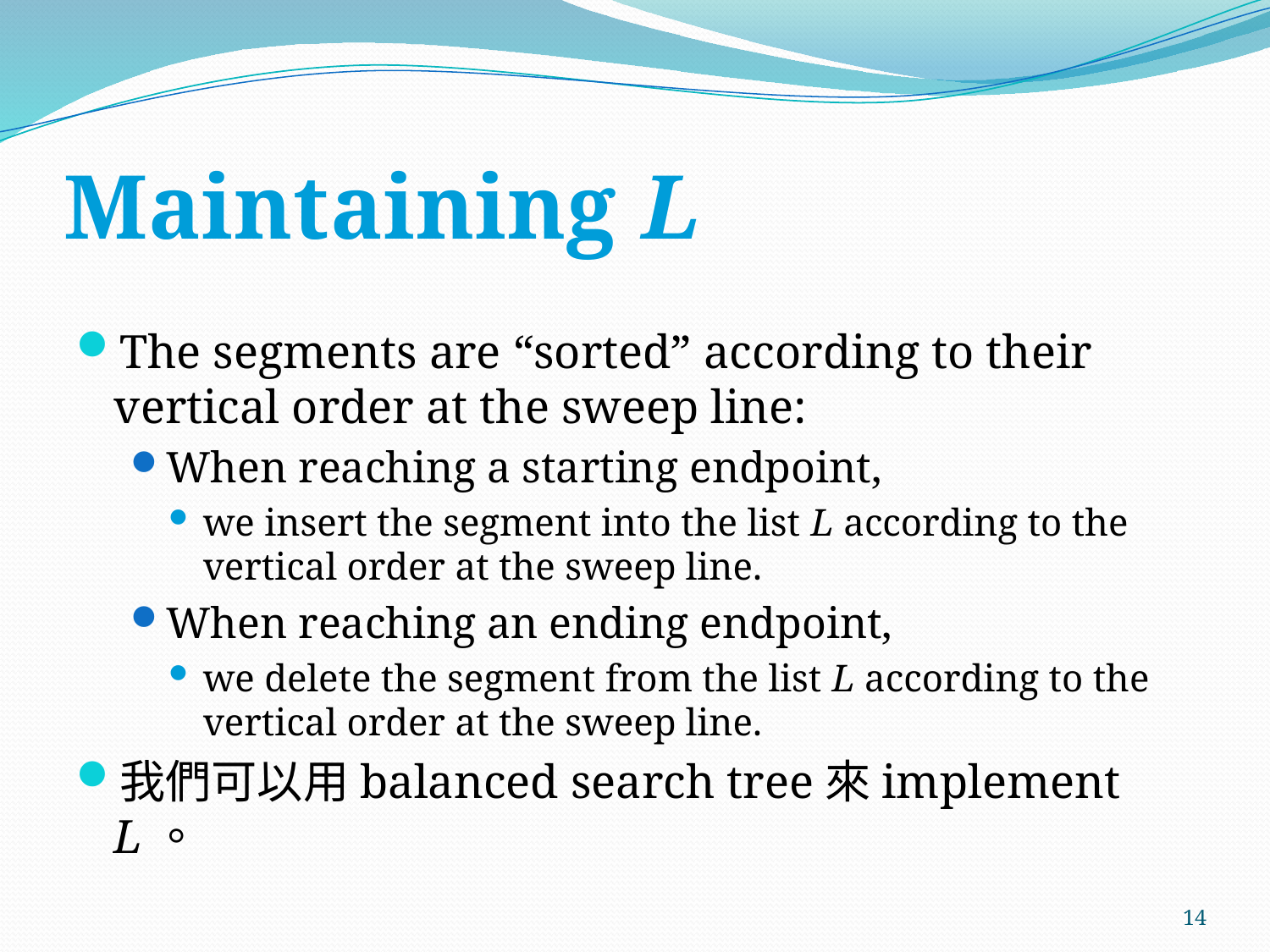

# Maintaining L
The segments are “sorted” according to their vertical order at the sweep line:
When reaching a starting endpoint,
we insert the segment into the list L according to the vertical order at the sweep line.
When reaching an ending endpoint,
we delete the segment from the list L according to the vertical order at the sweep line.
我們可以用balanced search tree來implement L。
14